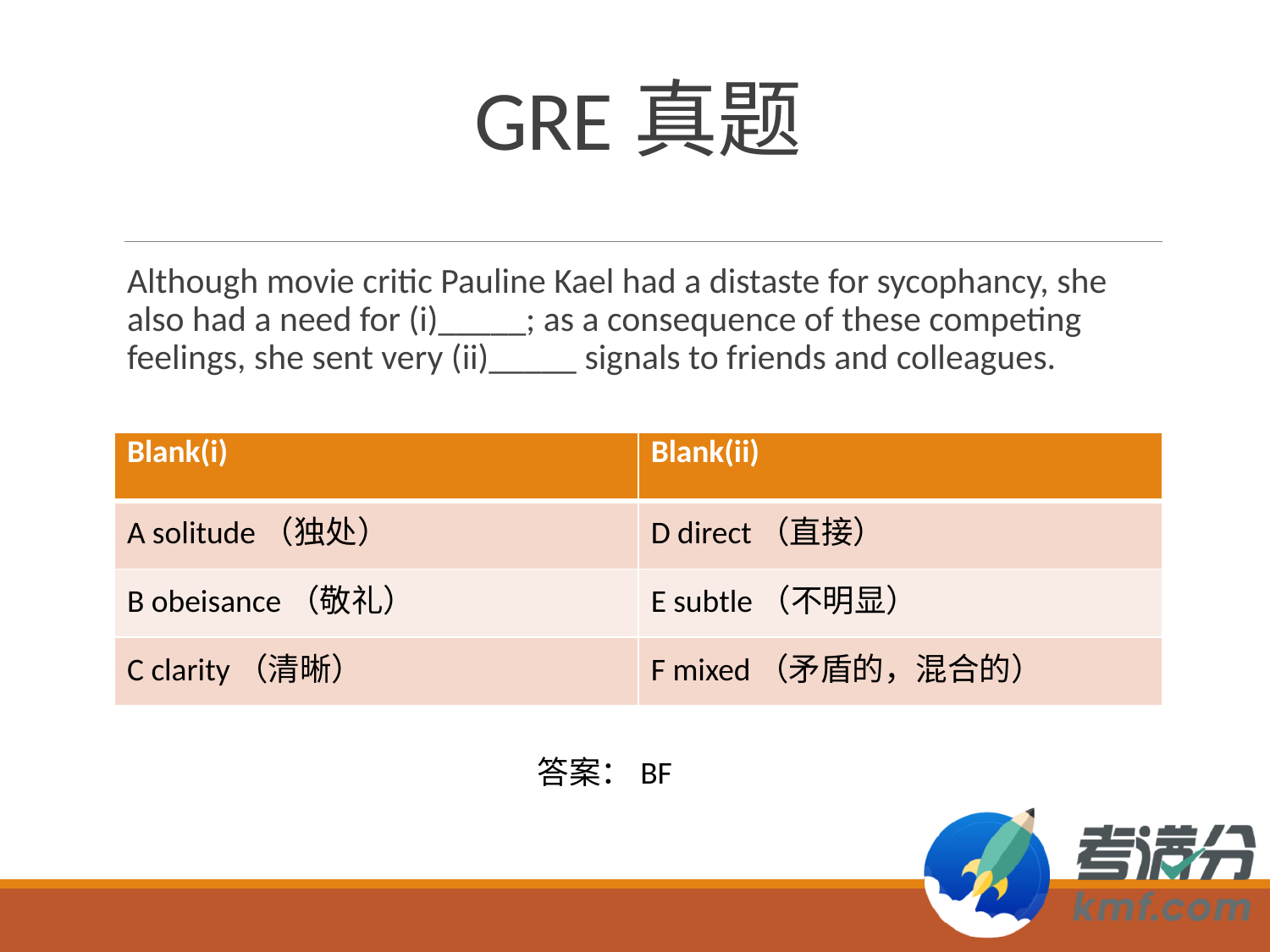

# GRE真题
Although movie critic Pauline Kael had a distaste for sycophancy, she also had a need for (i)_____; as a consequence of these competing feelings, she sent very (ii)_____ signals to friends and colleagues.
| Blank(i) | Blank(ii) |
| --- | --- |
| A solitude（独处） | D direct（直接） |
| B obeisance（敬礼） | E subtle（不明显） |
| C clarity（清晰） | F mixed（矛盾的，混合的） |
答案：BF